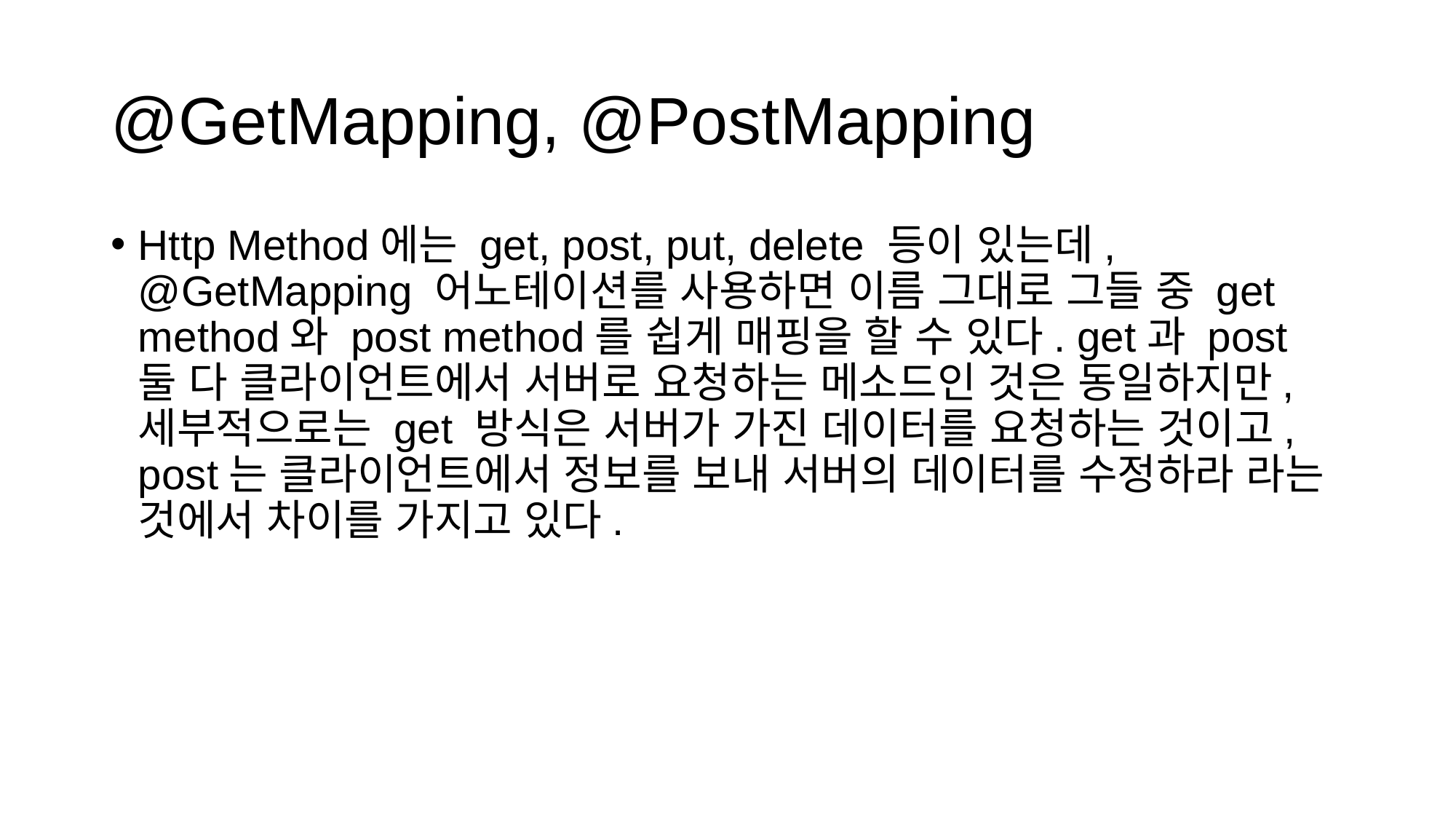

# ﻿@GetMapping, @PostMapping
﻿Http Method에는 get, post, put, delete 등이 있는데, @GetMapping 어노테이션를 사용하면 이름 그대로 그들 중 get method와 post method를 쉽게 매핑을 할 수 있다. get과 post 둘 다 클라이언트에서 서버로 요청하는 메소드인 것은 동일하지만, 세부적으로는 get 방식은 서버가 가진 데이터를 요청하는 것이고, post는 클라이언트에서 정보를 보내 서버의 데이터를 수정하라 라는 것에서 차이를 가지고 있다.